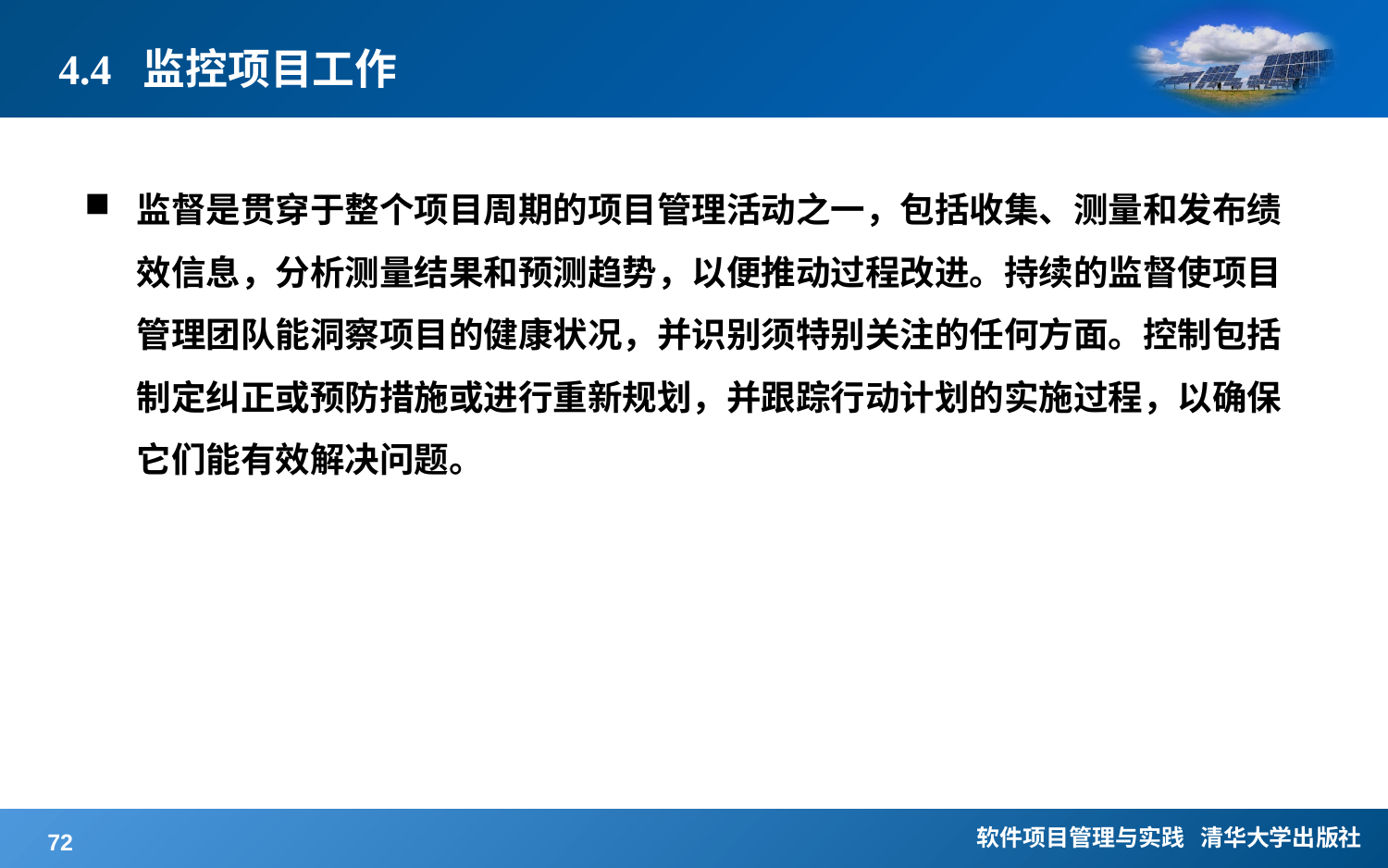

# 4.4  监控项目工作
监督是贯穿于整个项目周期的项目管理活动之一，包括收集、测量和发布绩效信息，分析测量结果和预测趋势，以便推动过程改进。持续的监督使项目管理团队能洞察项目的健康状况，并识别须特别关注的任何方面。控制包括制定纠正或预防措施或进行重新规划，并跟踪行动计划的实施过程，以确保它们能有效解决问题。